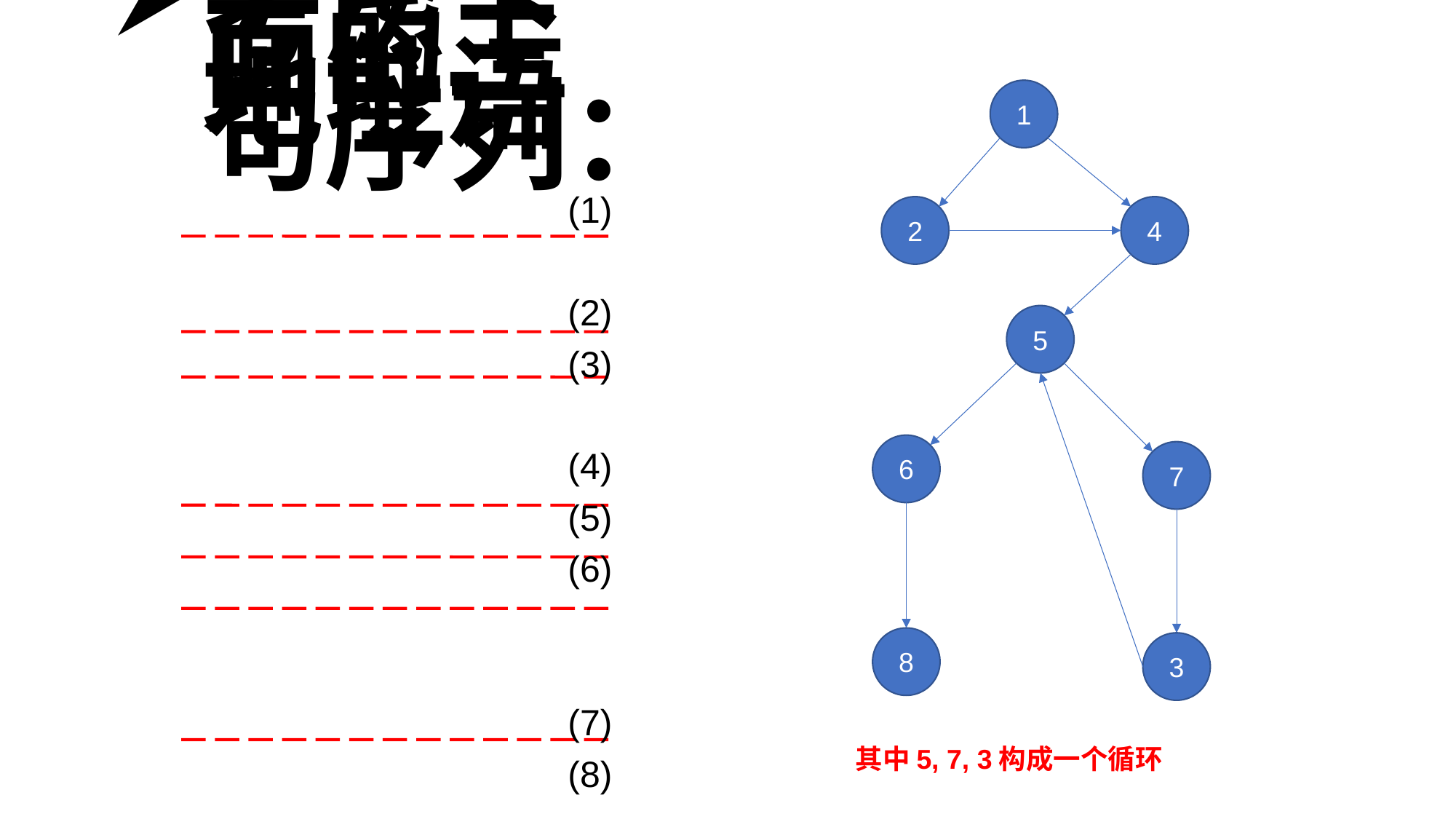

考虑下面的三地址语句序列：
	b = 1
	b = 2
	if w ≤ x goto L2
	e = b
	goto L2
L1:	goto L3
L2:	c = 3
	b = 4
	c = 6
L3:	if y ≤ z goto L4
	goto L5
L4:	g = g + 1
	h = 8
	goto L1
L5:	h = 9

(1)

(2)
(3)

(4)
(5)
(6)

(7)
(8)
1
2
4

5

6
7

8
3
其中5, 7, 3构成一个循环